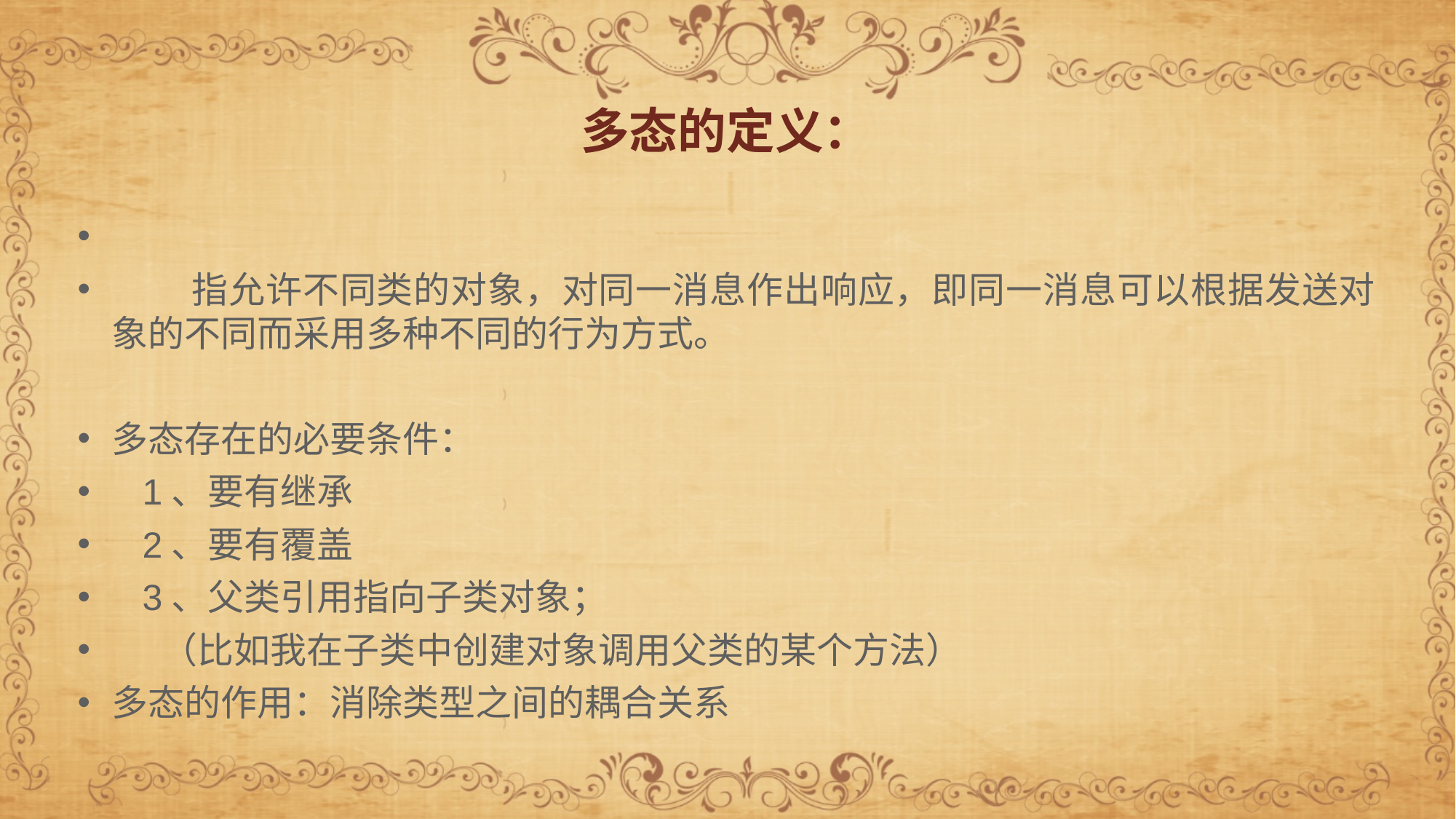

多态的定义：

        指允许不同类的对象，对同一消息作出响应，即同一消息可以根据发送对象的不同而采用多种不同的行为方式。

多态存在的必要条件：
   1、要有继承
   2、要有覆盖
   3、父类引用指向子类对象；
     （比如我在子类中创建对象调用父类的某个方法）
多态的作用：消除类型之间的耦合关系